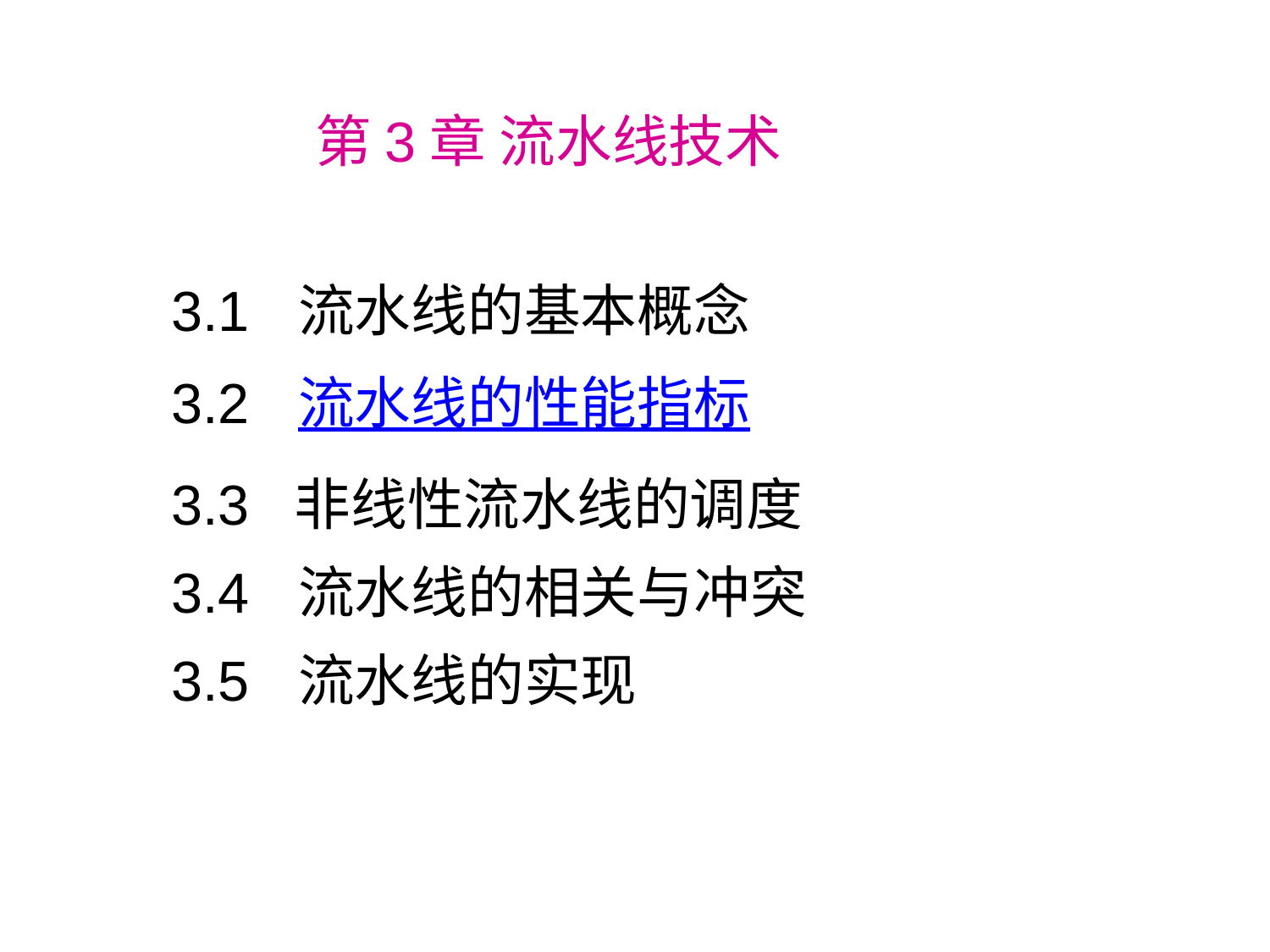

第3章 流水线技术
3.1	流水线的基本概念
3.2	流水线的性能指标
3.3  非线性流水线的调度
3.4	流水线的相关与冲突
3.5	流水线的实现